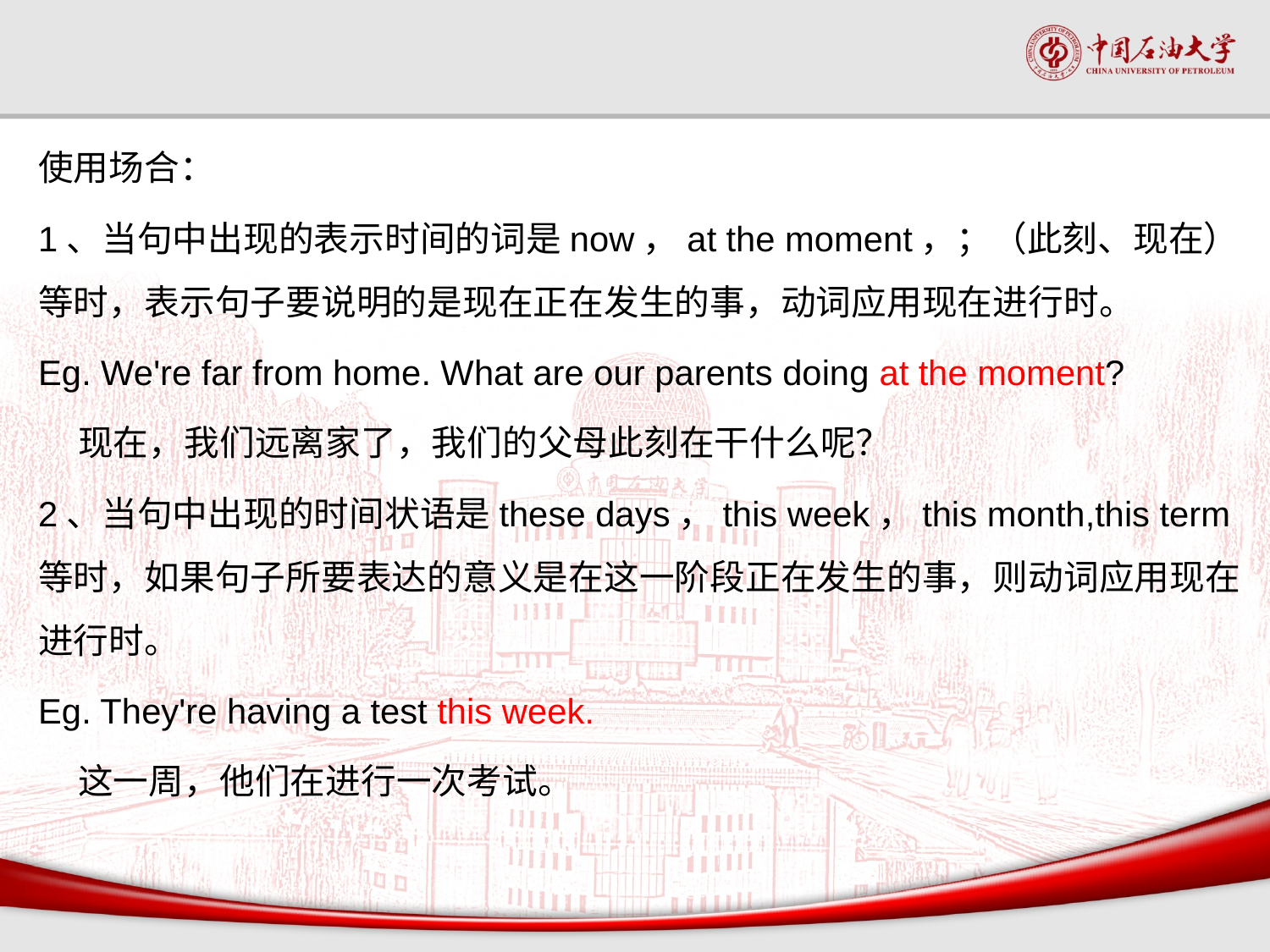

使用场合：
1、当句中出现的表示时间的词是now，at the moment，；（此刻、现在）等时，表示句子要说明的是现在正在发生的事，动词应用现在进行时。
Eg. We're far from home. What are our parents doing at the moment?
    现在，我们远离家了，我们的父母此刻在干什么呢？
2、当句中出现的时间状语是these days，this week，this month,this term 等时，如果句子所要表达的意义是在这一阶段正在发生的事，则动词应用现在进行时。
Eg. They're having a test this week.
    这一周，他们在进行一次考试。